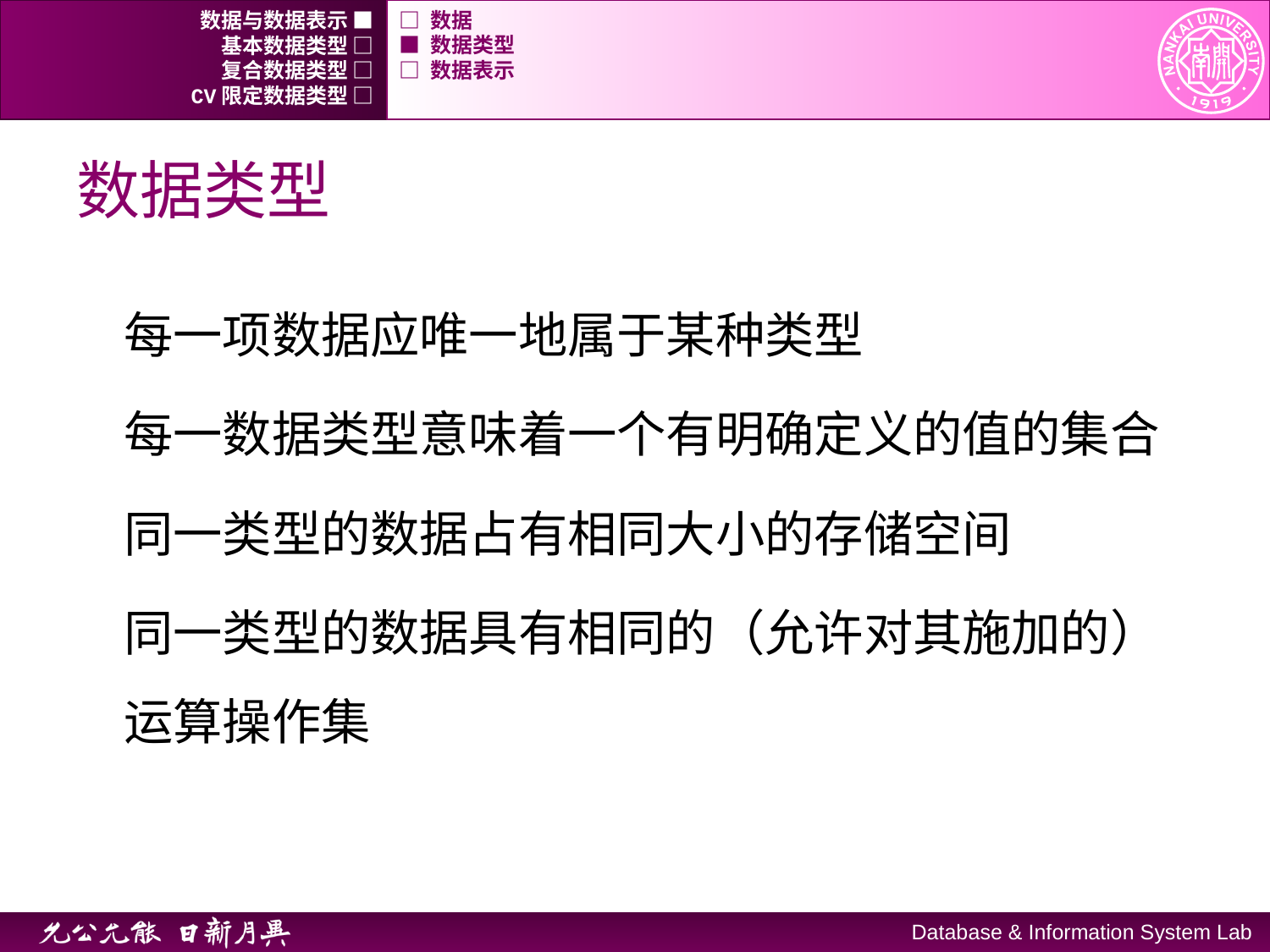

数据与数据表示 ■
□ 数据
基本数据类型 □
■ 数据类型
复合数据类型 □
□ 数据表示
CV限定数据类型 □
# 数据类型
每一项数据应唯一地属于某种类型
每一数据类型意味着一个有明确定义的值的集合
同一类型的数据占有相同大小的存储空间
同一类型的数据具有相同的（允许对其施加的）运算操作集